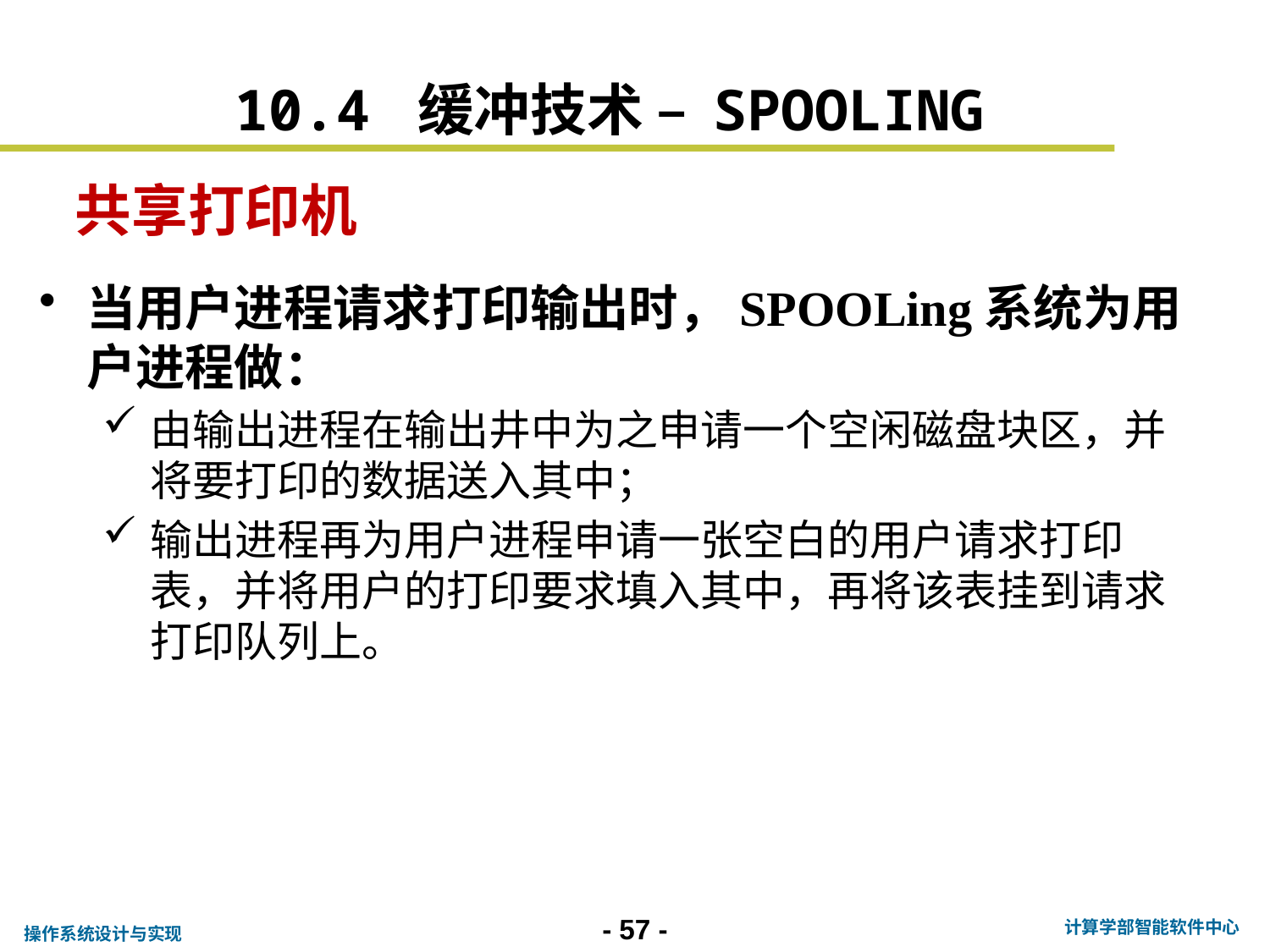

10.4 缓冲技术 – SPOOLING
共享打印机
当用户进程请求打印输出时，SPOOLing系统为用户进程做：
由输出进程在输出井中为之申请一个空闲磁盘块区，并将要打印的数据送入其中；
输出进程再为用户进程申请一张空白的用户请求打印表，并将用户的打印要求填入其中，再将该表挂到请求打印队列上。